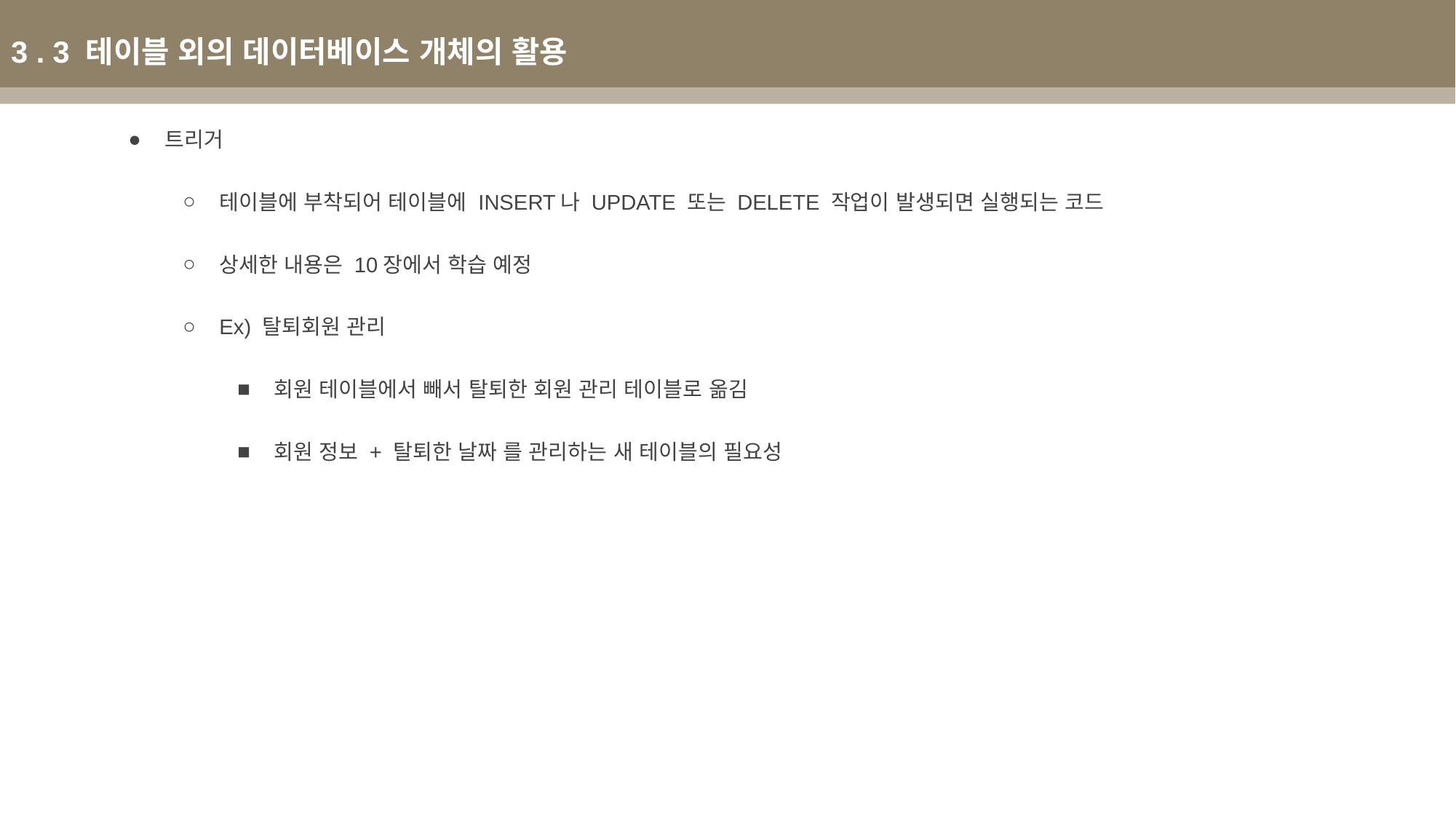

3 . 3 테이블 외의 데이터베이스 개체의 활용
트리거
테이블에 부착되어 테이블에 INSERT나 UPDATE 또는 DELETE 작업이 발생되면 실행되는 코드
상세한 내용은 10장에서 학습 예정
Ex) 탈퇴회원 관리
회원 테이블에서 빼서 탈퇴한 회원 관리 테이블로 옮김
회원 정보 + 탈퇴한 날짜 를 관리하는 새 테이블의 필요성